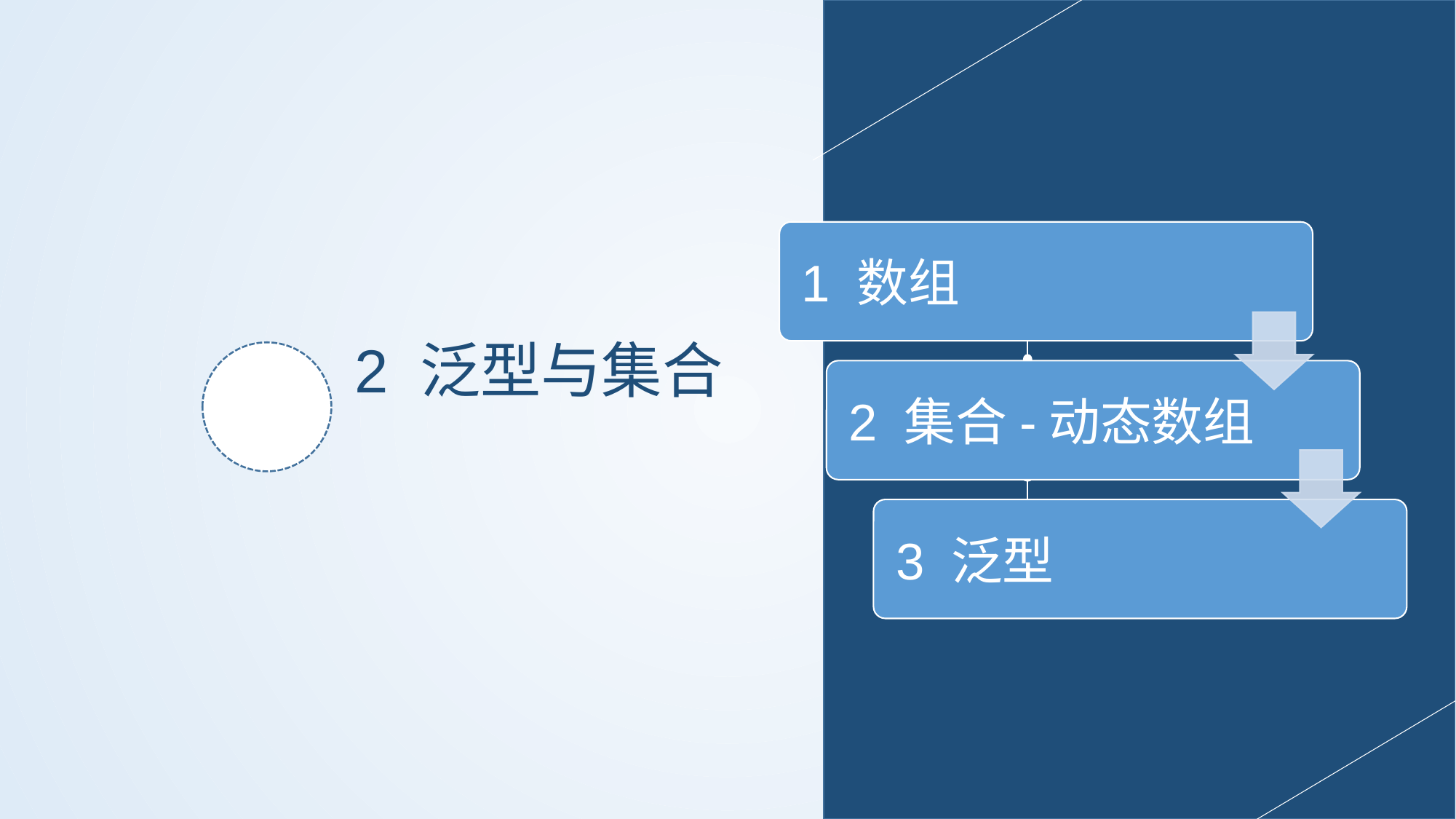

1 数组
2 集合-动态数组
3 泛型

# 2 泛型与集合